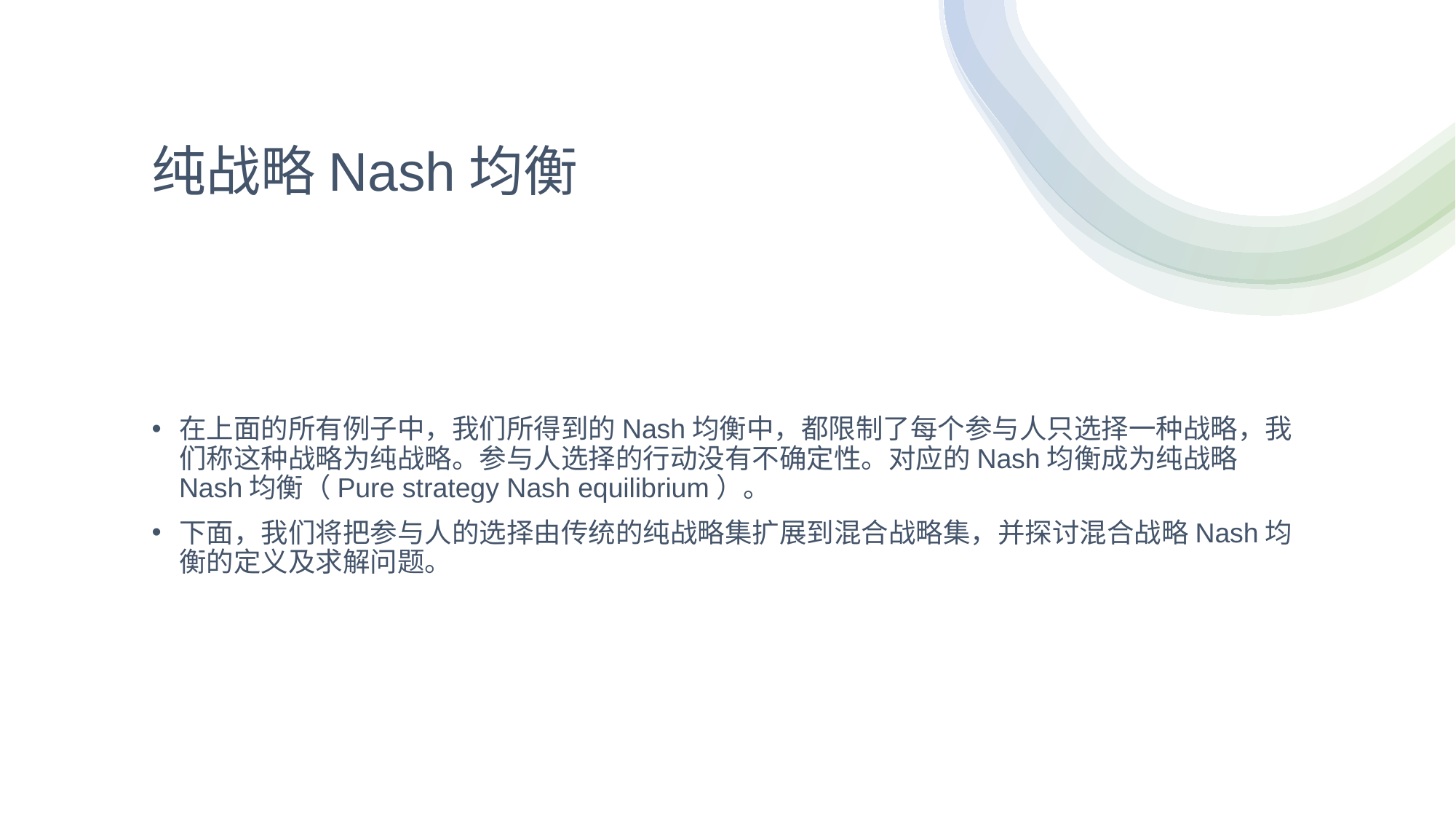

# 纯战略Nash均衡
在上面的所有例子中，我们所得到的Nash均衡中，都限制了每个参与人只选择一种战略，我们称这种战略为纯战略。参与人选择的行动没有不确定性。对应的Nash均衡成为纯战略Nash均衡（Pure strategy Nash equilibrium）。
下面，我们将把参与人的选择由传统的纯战略集扩展到混合战略集，并探讨混合战略Nash均衡的定义及求解问题。
43